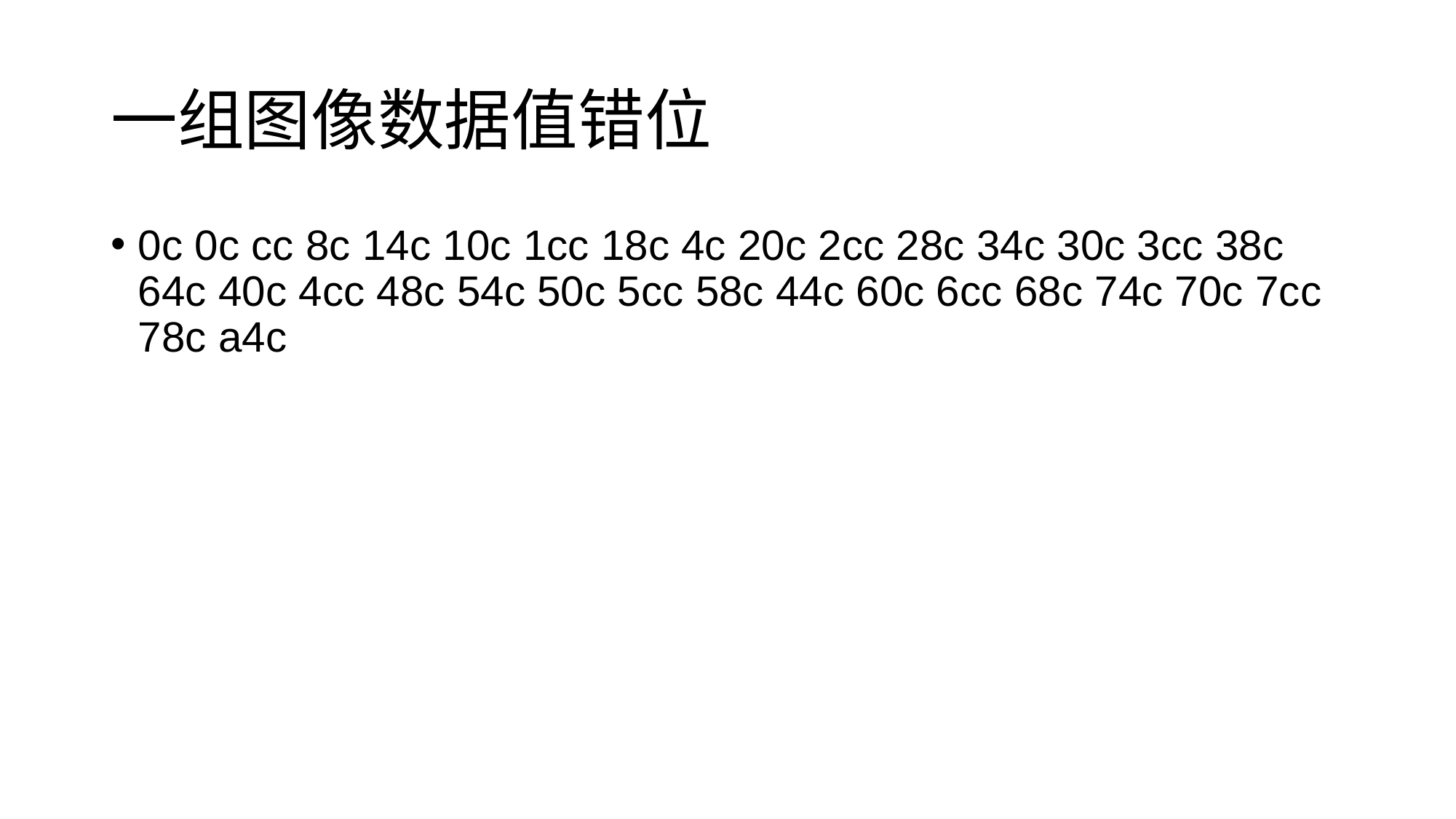

# 一组图像数据值错位
0c 0c cc 8c 14c 10c 1cc 18c 4c 20c 2cc 28c 34c 30c 3cc 38c 64c 40c 4cc 48c 54c 50c 5cc 58c 44c 60c 6cc 68c 74c 70c 7cc 78c a4c